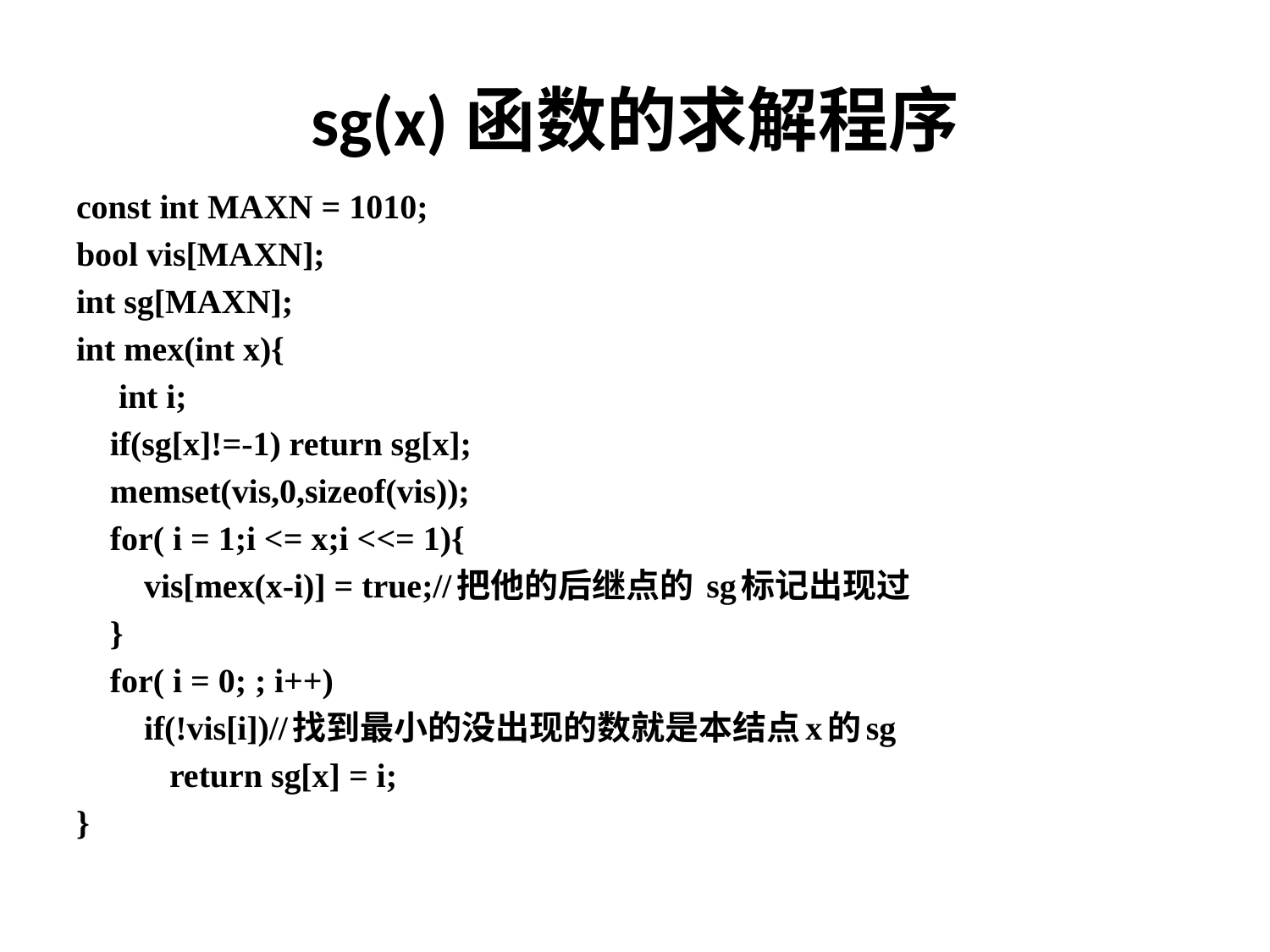

# sg(x)函数的求解程序
const int MAXN = 1010;
bool vis[MAXN];
int sg[MAXN];
int mex(int x){
     int i;
    if(sg[x]!=-1) return sg[x];
    memset(vis,0,sizeof(vis));
    for( i = 1;i <= x;i <<= 1){
        vis[mex(x-i)] = true;//把他的后继点的 sg标记出现过
    }
    for( i = 0; ; i++)
        if(!vis[i])//找到最小的没出现的数就是本结点x的sg
           return sg[x] = i;
}